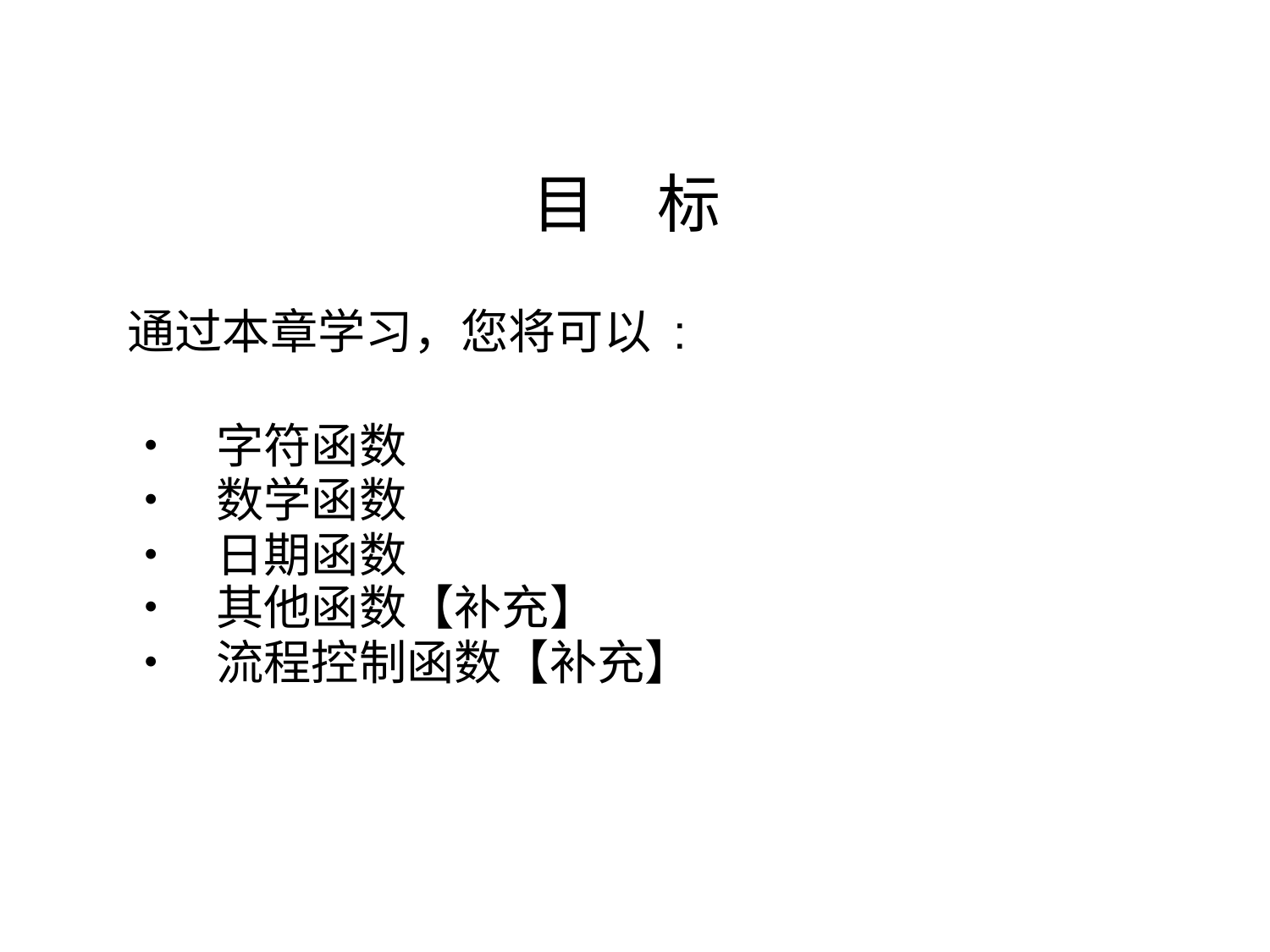

目 标
通过本章学习，您将可以 :
• 字符函数
• 数学函数
• 日期函数
• 其他函数【补充】
• 流程控制函数【补充】